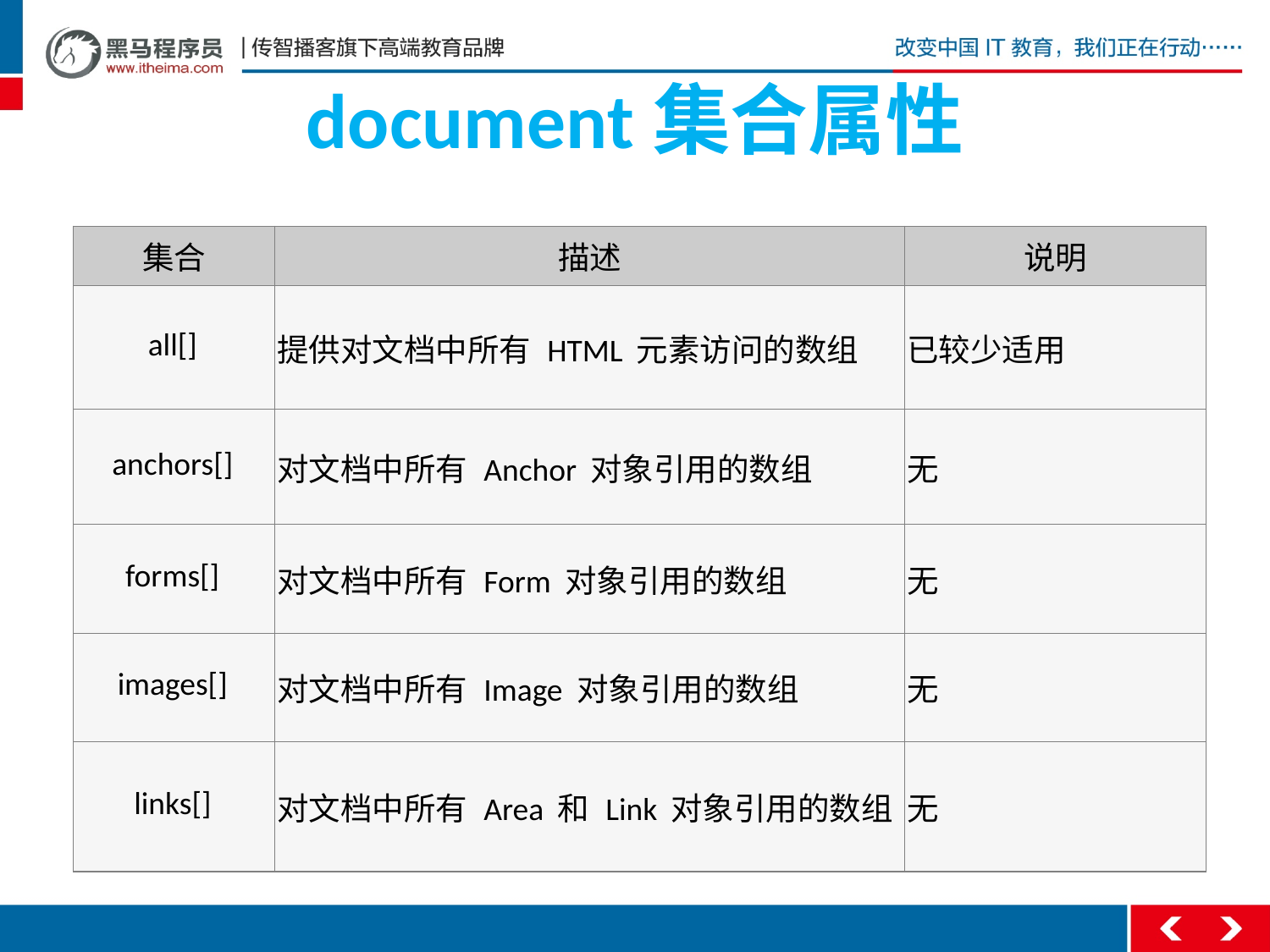

# document集合属性
| 集合 | 描述 | 说明 |
| --- | --- | --- |
| all[] | 提供对文档中所有 HTML 元素访问的数组 | 已较少适用 |
| anchors[] | 对文档中所有 Anchor 对象引用的数组 | 无 |
| forms[] | 对文档中所有 Form 对象引用的数组 | 无 |
| images[] | 对文档中所有 Image 对象引用的数组 | 无 |
| links[] | 对文档中所有 Area 和 Link 对象引用的数组 | 无 |
30